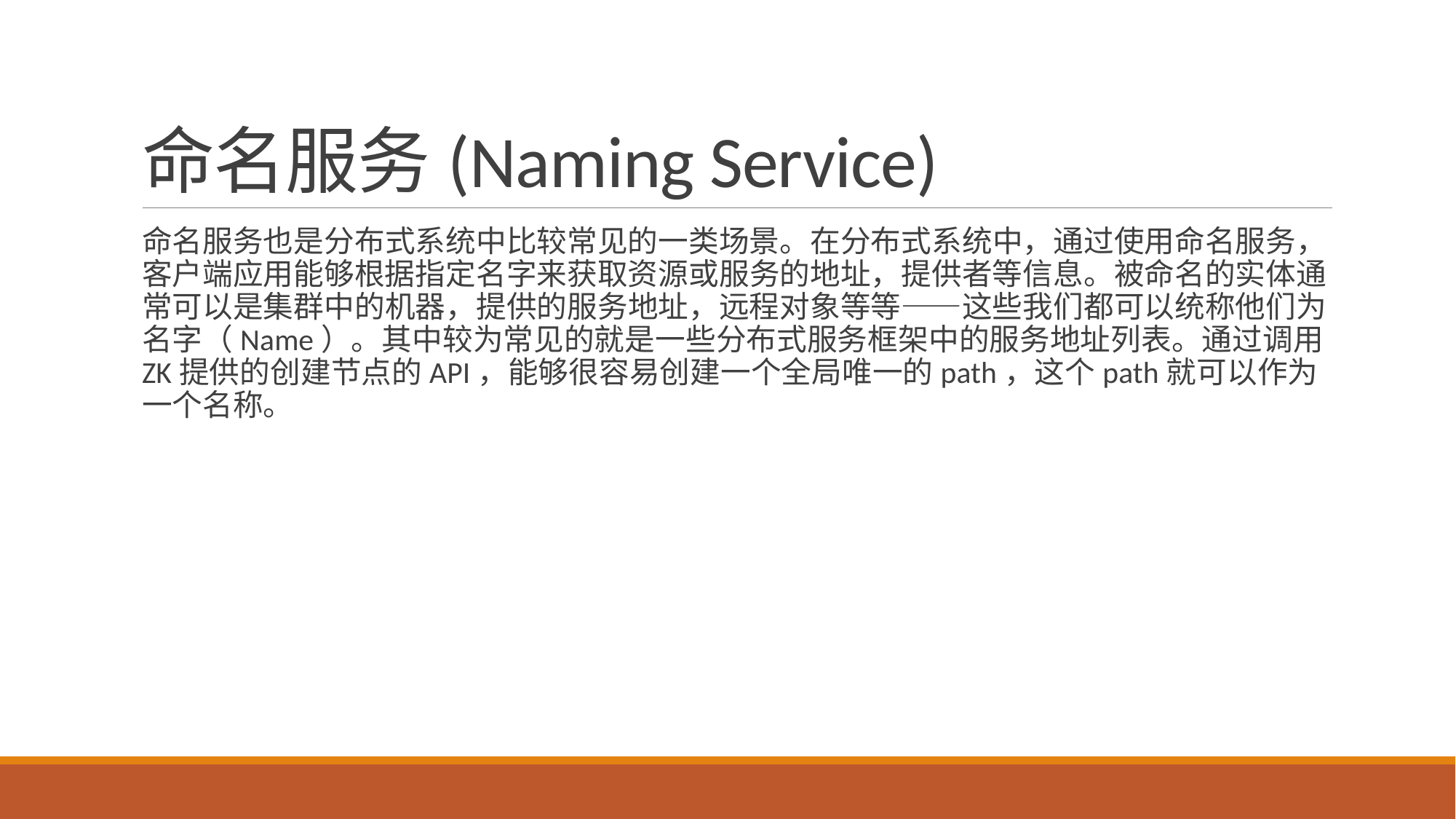

# 命名服务(Naming Service)
命名服务也是分布式系统中比较常见的一类场景。在分布式系统中，通过使用命名服务，客户端应用能够根据指定名字来获取资源或服务的地址，提供者等信息。被命名的实体通常可以是集群中的机器，提供的服务地址，远程对象等等——这些我们都可以统称他们为名字（Name）。其中较为常见的就是一些分布式服务框架中的服务地址列表。通过调用ZK提供的创建节点的API，能够很容易创建一个全局唯一的path，这个path就可以作为一个名称。